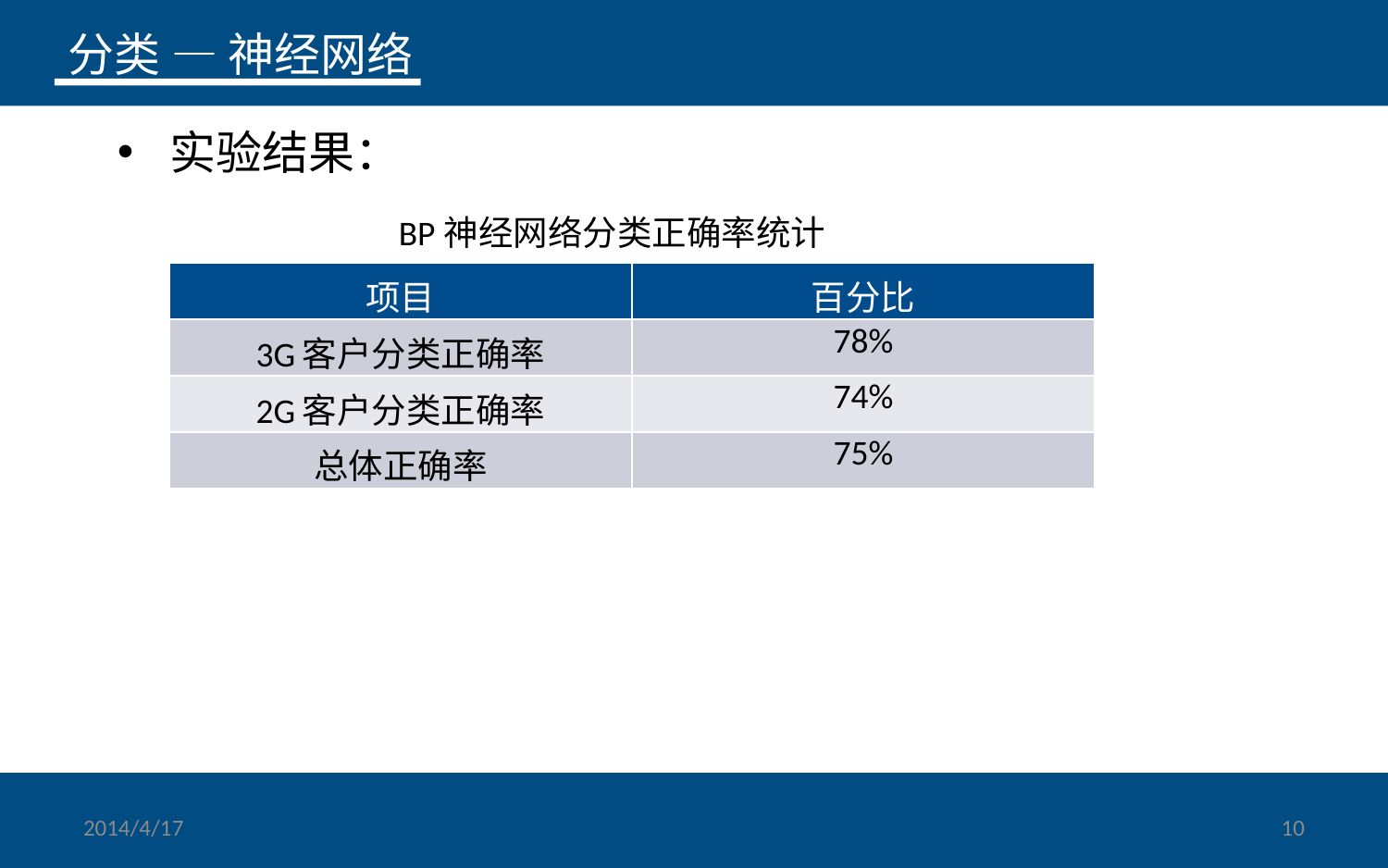

分类 — 神经网络

实验结果：
BP神经网络分类正确率统计
| 项目 | 百分比 |
| --- | --- |
| 3G客户分类正确率 | 78% |
| 2G客户分类正确率 | 74% |
| 总体正确率 | 75% |
2014/4/17
10